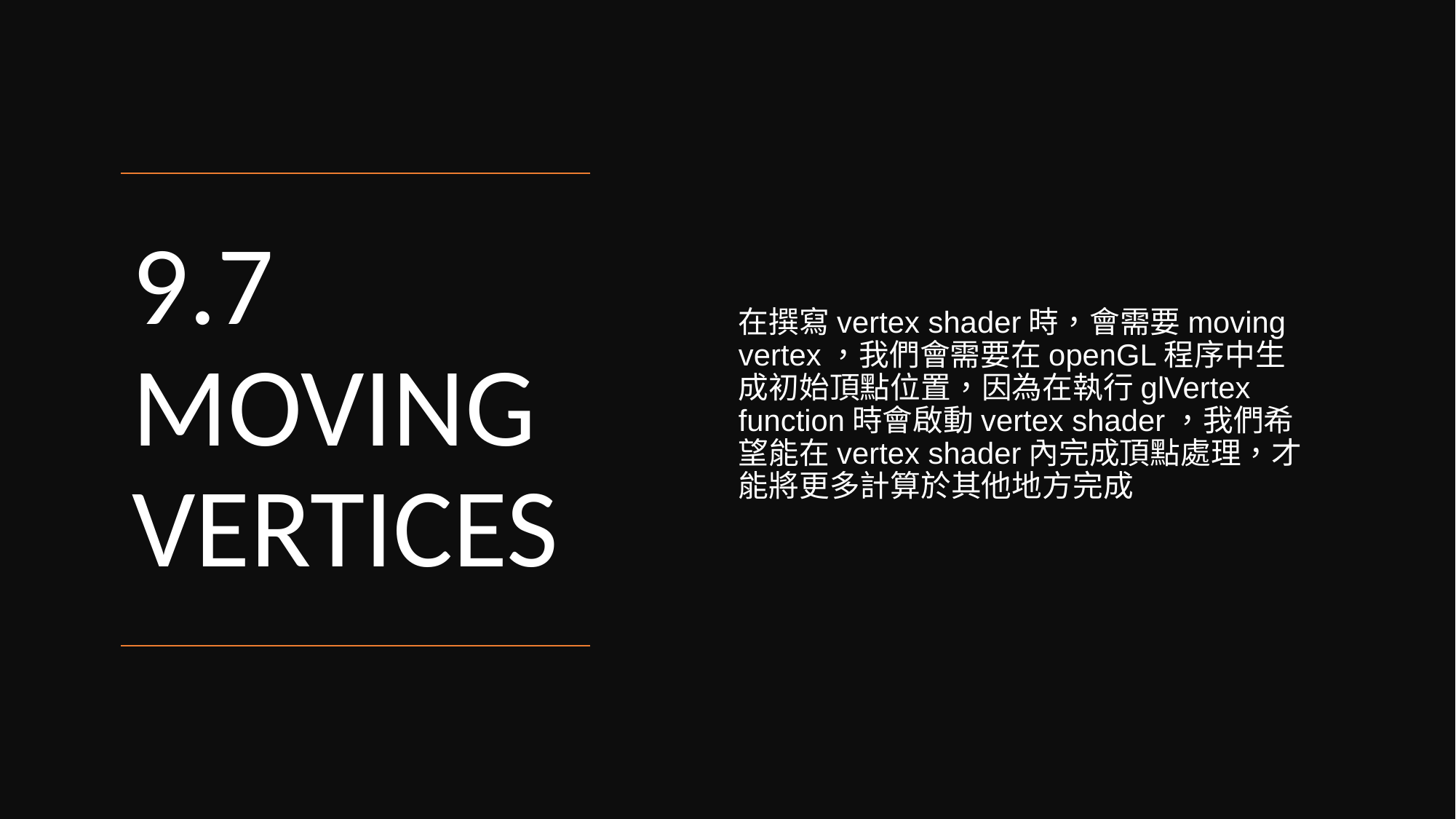

在撰寫vertex shader時，會需要moving vertex，我們會需要在openGL程序中生成初始頂點位置，因為在執行glVertex function時會啟動vertex shader，我們希望能在vertex shader內完成頂點處理，才能將更多計算於其他地方完成
# 9.7 MOVING VERTICES